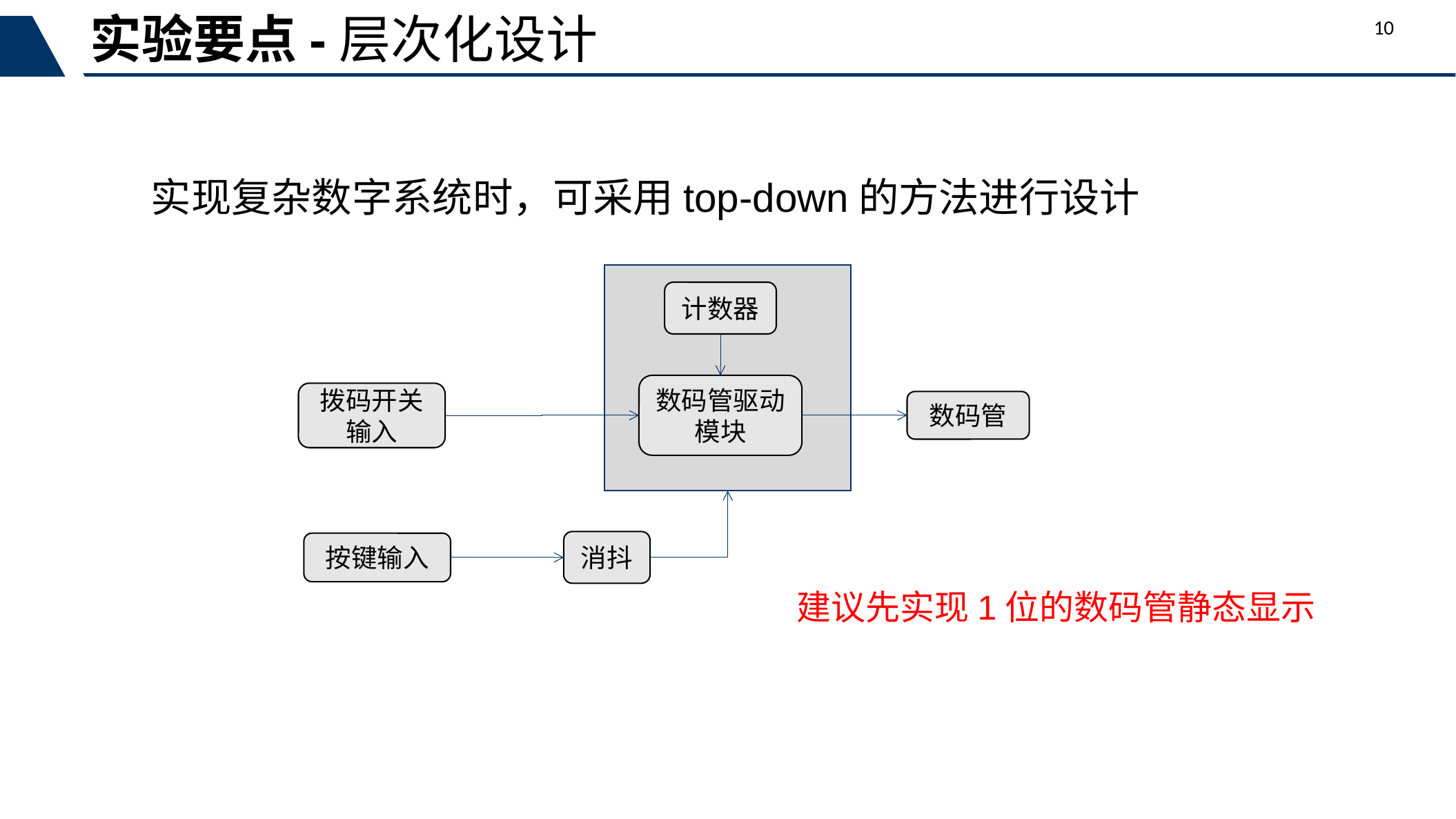

实验要点-层次化设计
10

实现复杂数字系统时，可采用top-down的方法进行设计

计数器
数码管驱动模块
拨码开关输入
数码管
消抖
按键输入
建议先实现1位的数码管静态显示